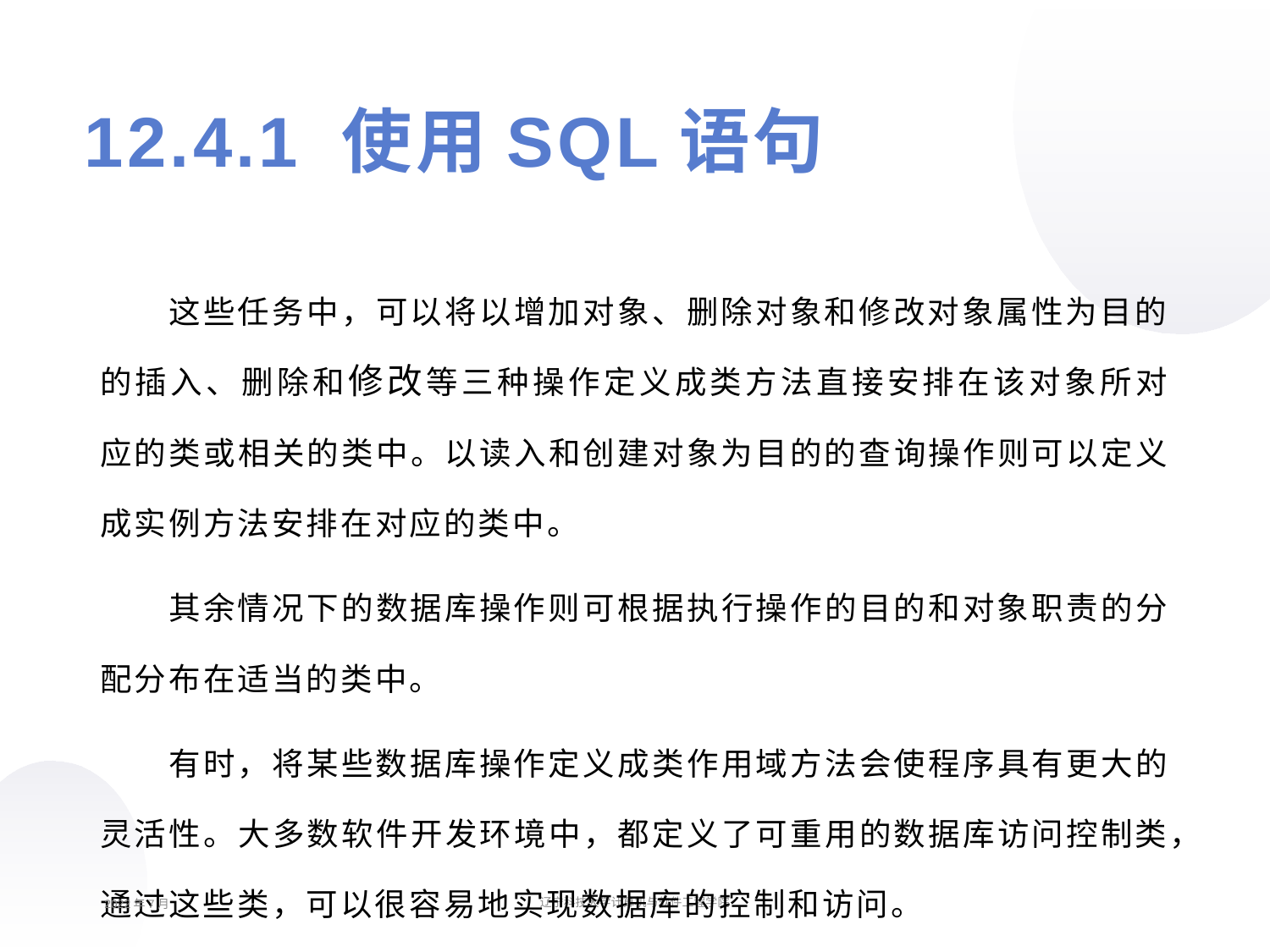

12.4.1 使用SQL语句
这些任务中，可以将以增加对象、删除对象和修改对象属性为目的的插入、删除和修改等三种操作定义成类方法直接安排在该对象所对应的类或相关的类中。以读入和创建对象为目的的查询操作则可以定义成实例方法安排在对应的类中。
其余情况下的数据库操作则可根据执行操作的目的和对象职责的分配分布在适当的类中。
有时，将某些数据库操作定义成类作用域方法会使程序具有更大的灵活性。大多数软件开发环境中，都定义了可重用的数据库访问控制类，通过这些类，可以很容易地实现数据库的控制和访问。

2022年7月
辽宁科技大学计算机与软件工程学院
67